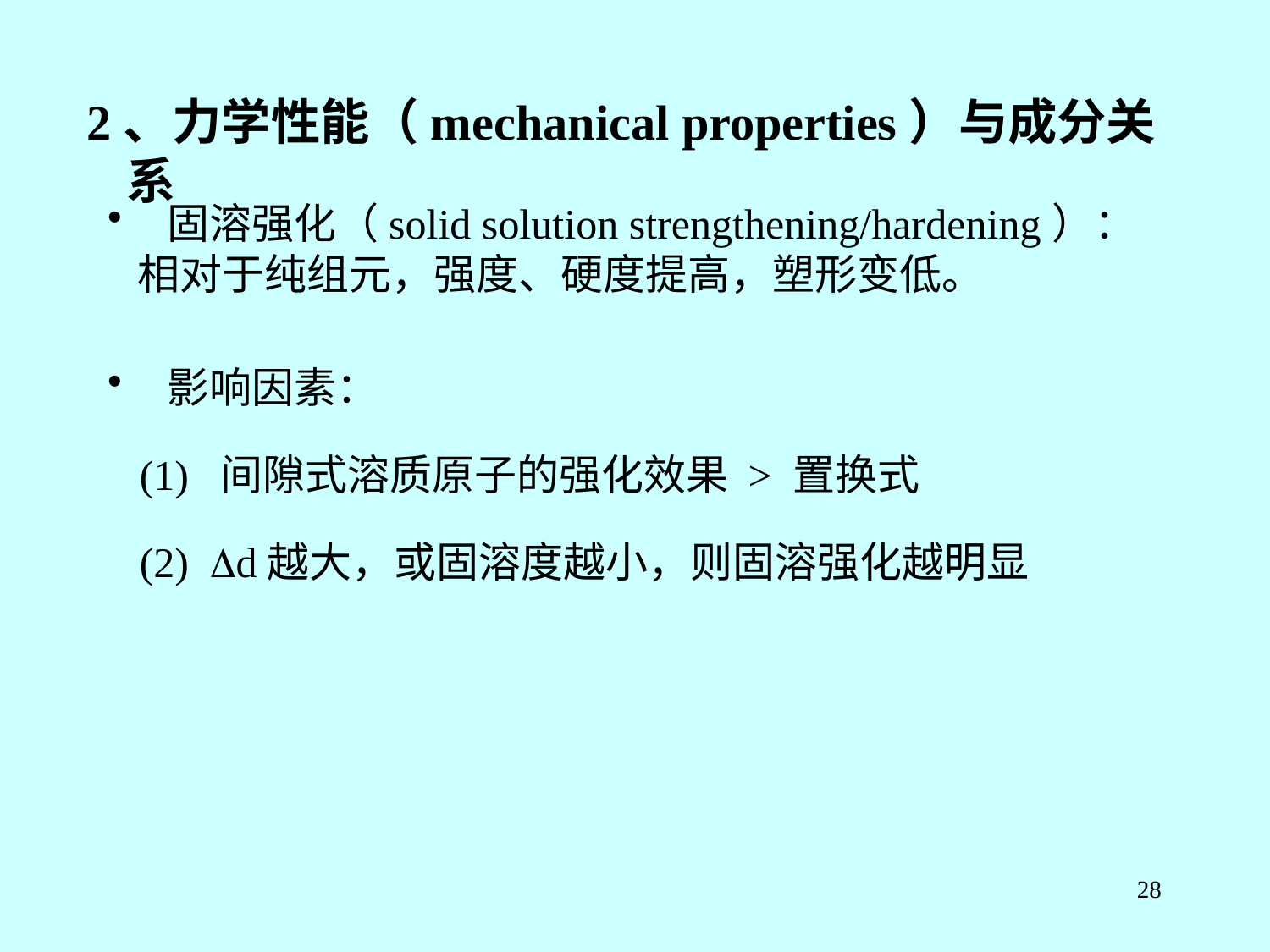

2、力学性能（mechanical properties）与成分关系
  固溶强化（solid solution strengthening/hardening）：相对于纯组元，强度、硬度提高，塑形变低。
  影响因素：
   (1)  间隙式溶质原子的强化效果 > 置换式
   (2)  Δd越大，或固溶度越小，则固溶强化越明显
28